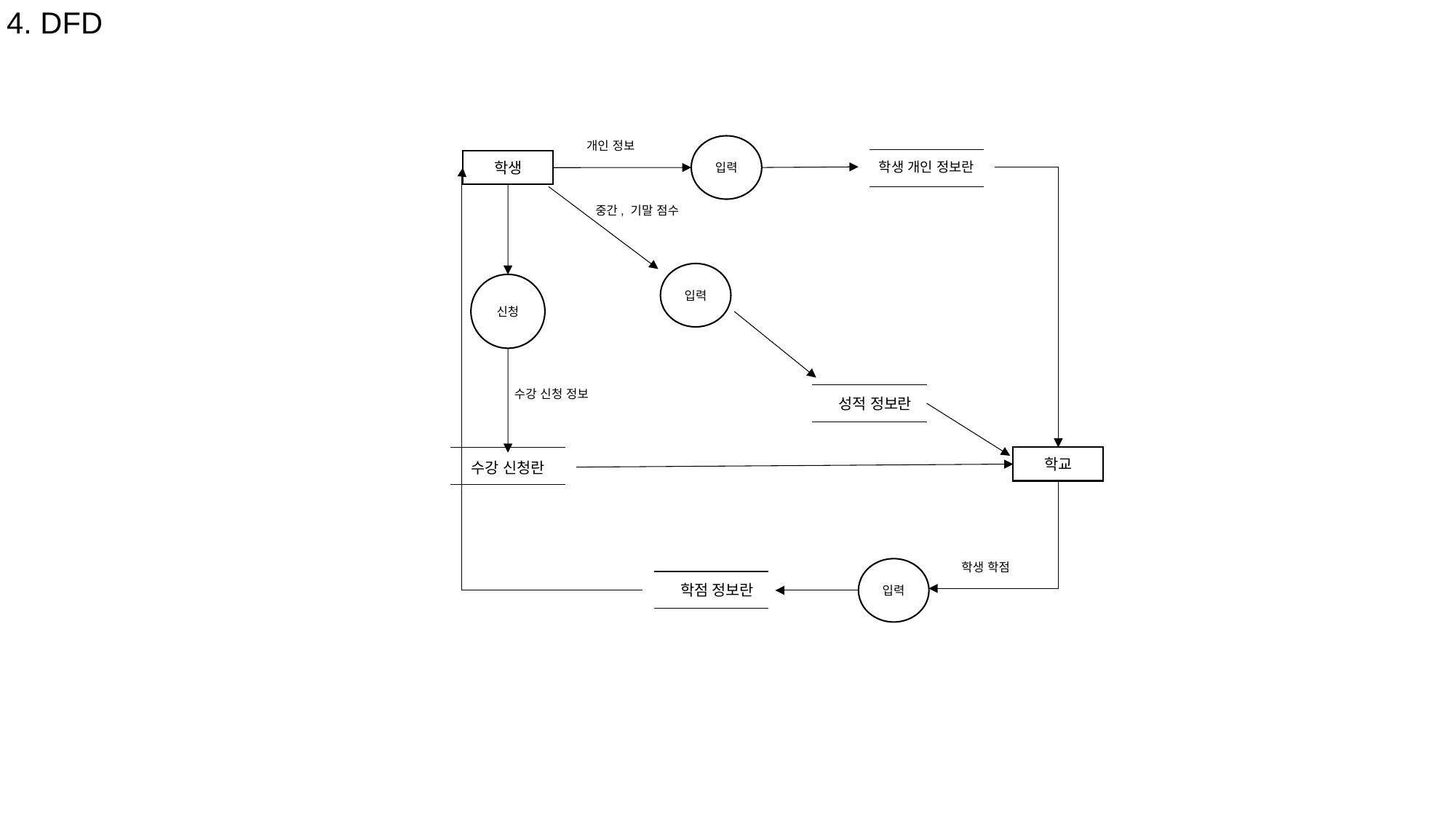

4. DFD
 개인 정보
입력
학생
학생 개인 정보란
중간, 기말 점수
입력
신청
수강 신청 정보
성적 정보란
학교
수강 신청란
학생 학점
입력
학점 정보란